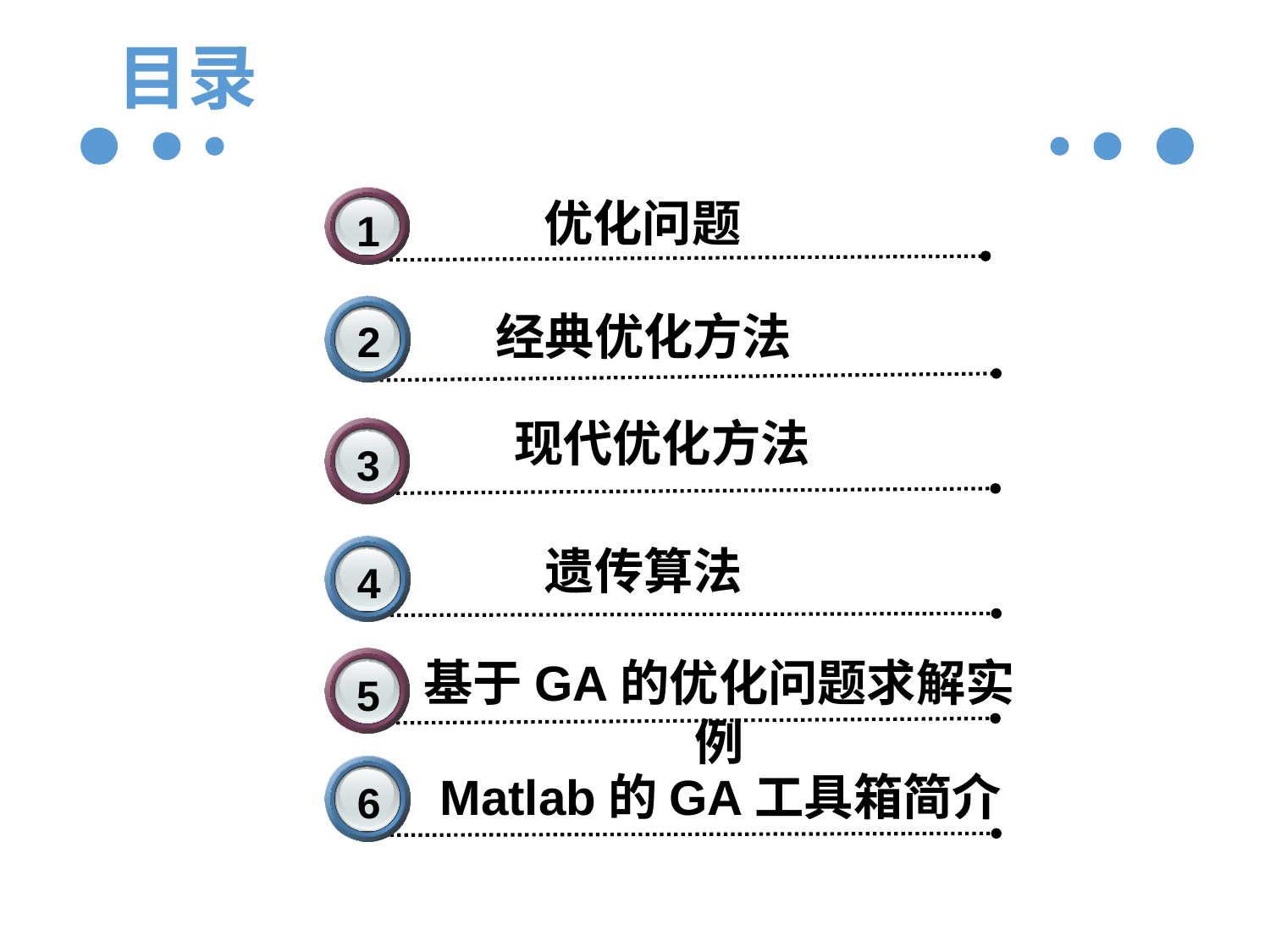

目录
优化问题

1

2
经典优化方法

现代优化方法

3

遗传算法

4

基于GA的优化问题求解实例

5

6
Matlab的GA工具箱简介